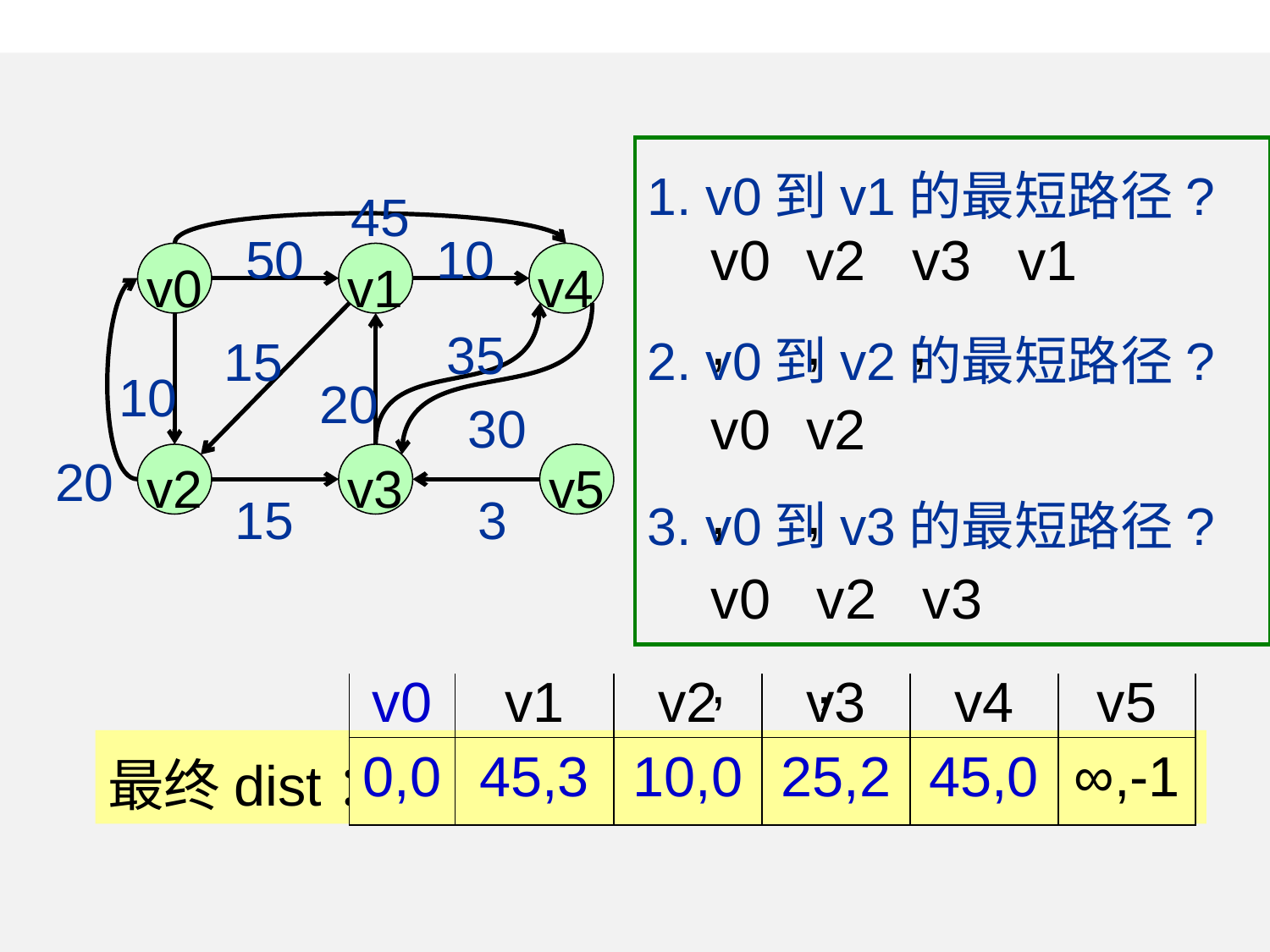

1. v0到v1的最短路径?

2. v0到v2的最短路径?

3. v0到v3的最短路径?

45

50

10

v0,
v2,
v3,
v1
v0
v1
v4
35

15

10

20

30

v0,
v2,
20

v2
v3
v5
15

3

v0,
v2,
v3
| v0 | v1 | v2 | v3 | v4 | v5 |
| --- | --- | --- | --- | --- | --- |
最终dist：
| 0,0 | 45,3 | 10,0 | 25,2 | 45,0 | ∞,-1 |
| --- | --- | --- | --- | --- | --- |